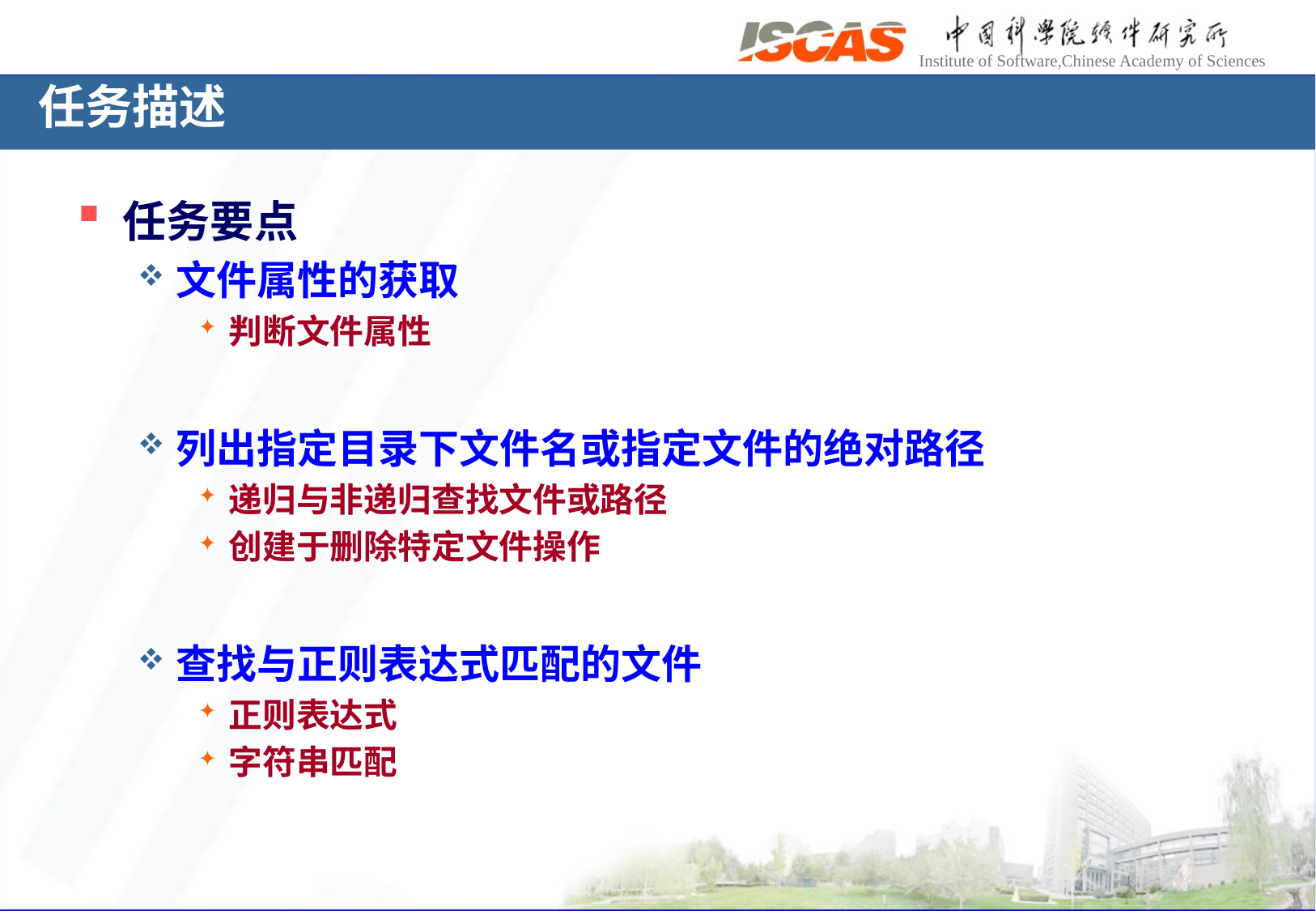

任务描述
任务要点
文件属性的获取
判断文件属性

列出指定目录下文件名或指定文件的绝对路径
递归与非递归查找文件或路径
创建于删除特定文件操作

查找与正则表达式匹配的文件
正则表达式
字符串匹配